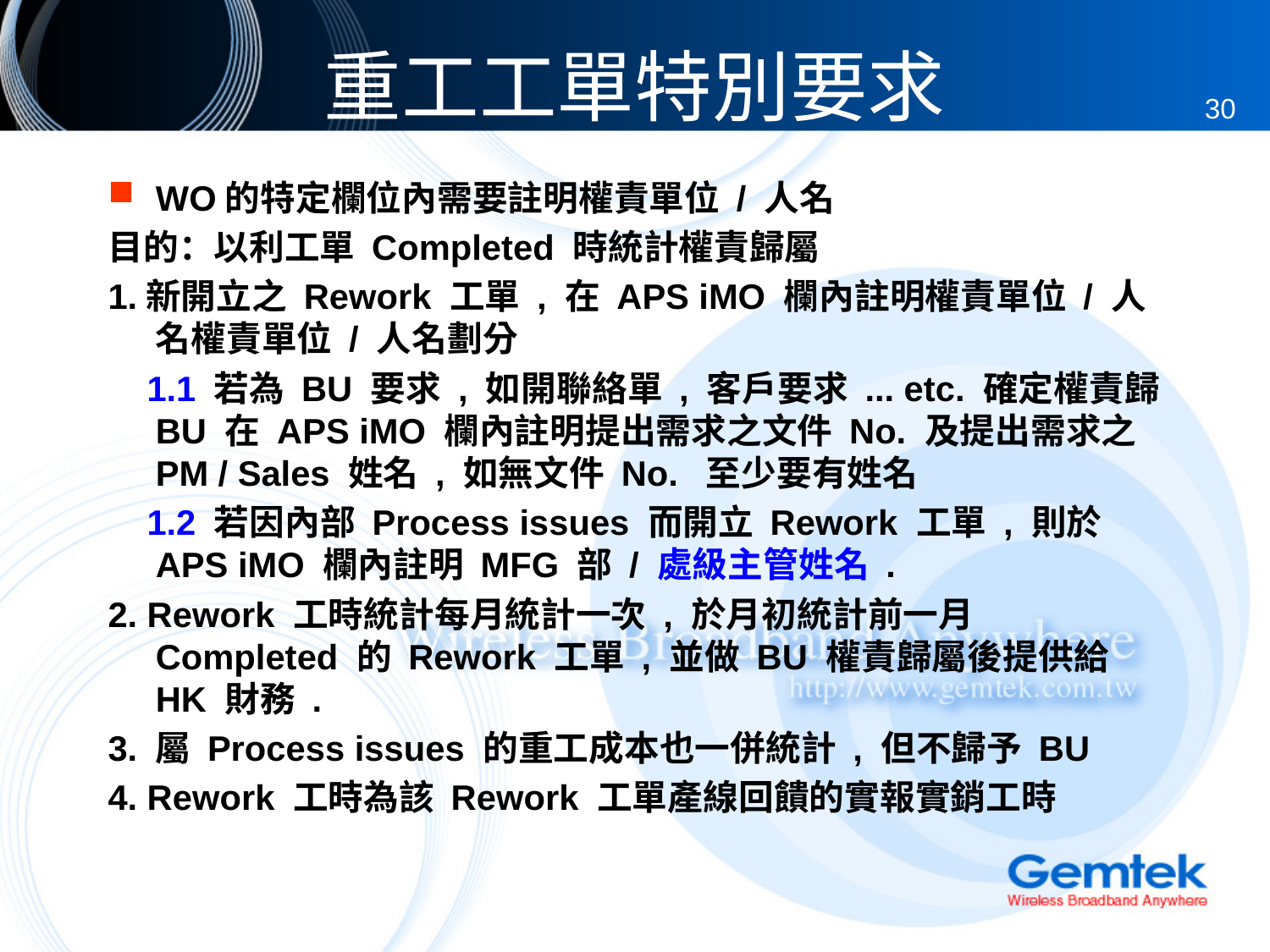

# 重工工單特別要求
30
WO的特定欄位內需要註明權責單位 / 人名
目的：以利工單 Completed 時統計權責歸屬
1.新開立之 Rework 工單 , 在 APS iMO 欄內註明權責單位 / 人名權責單位 / 人名劃分
    1.1 若為 BU 要求 , 如開聯絡單 , 客戶要求 ... etc. 確定權責歸 BU 在 APS iMO 欄內註明提出需求之文件 No. 及提出需求之 PM / Sales 姓名 , 如無文件 No.  至少要有姓名
    1.2 若因內部 Process issues 而開立 Rework 工單 , 則於 APS iMO 欄內註明 MFG 部 / 處級主管姓名 .
2. Rework 工時統計每月統計一次 , 於月初統計前一月 Completed 的 Rework 工單 , 並做 BU 權責歸屬後提供給HK 財務 .
3. 屬 Process issues 的重工成本也一併統計 , 但不歸予 BU
4. Rework 工時為該 Rework 工單產線回饋的實報實銷工時